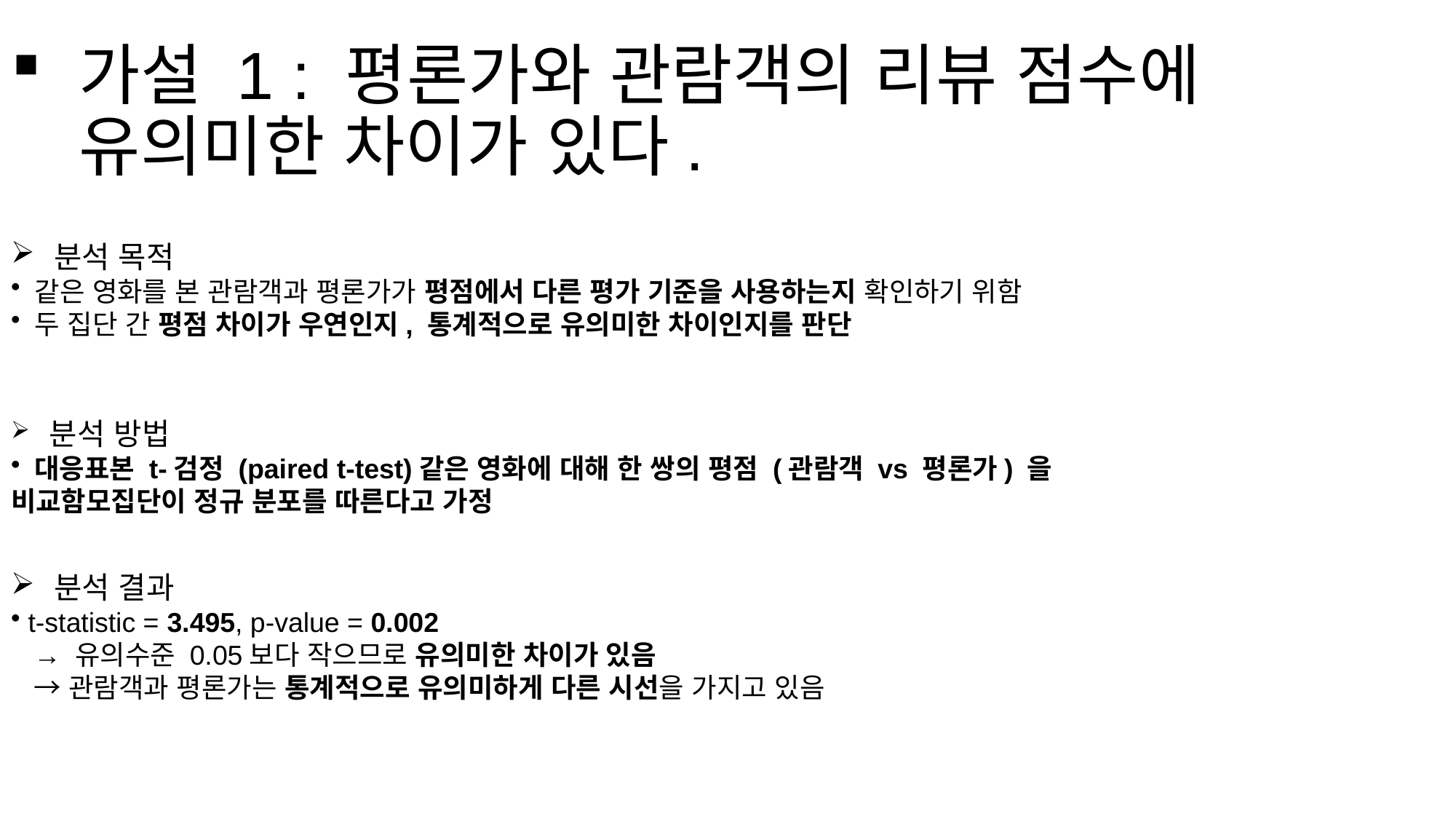

# 가설 1 : 평론가와 관람객의 리뷰 점수에 유의미한 차이가 있다.
 분석 목적
 같은 영화를 본 관람객과 평론가가 평점에서 다른 평가 기준을 사용하는지 확인하기 위함
 두 집단 간 평점 차이가 우연인지, 통계적으로 유의미한 차이인지를 판단
 분석 방법
 대응표본 t-검정 (paired t-test)같은 영화에 대해 한 쌍의 평점 (관람객 vs 평론가) 을 비교함모집단이 정규 분포를 따른다고 가정
 분석 결과
 t-statistic = 3.495, p-value = 0.002
   → 유의수준 0.05보다 작으므로 유의미한 차이가 있음
   → 관람객과 평론가는 통계적으로 유의미하게 다른 시선을 가지고 있음